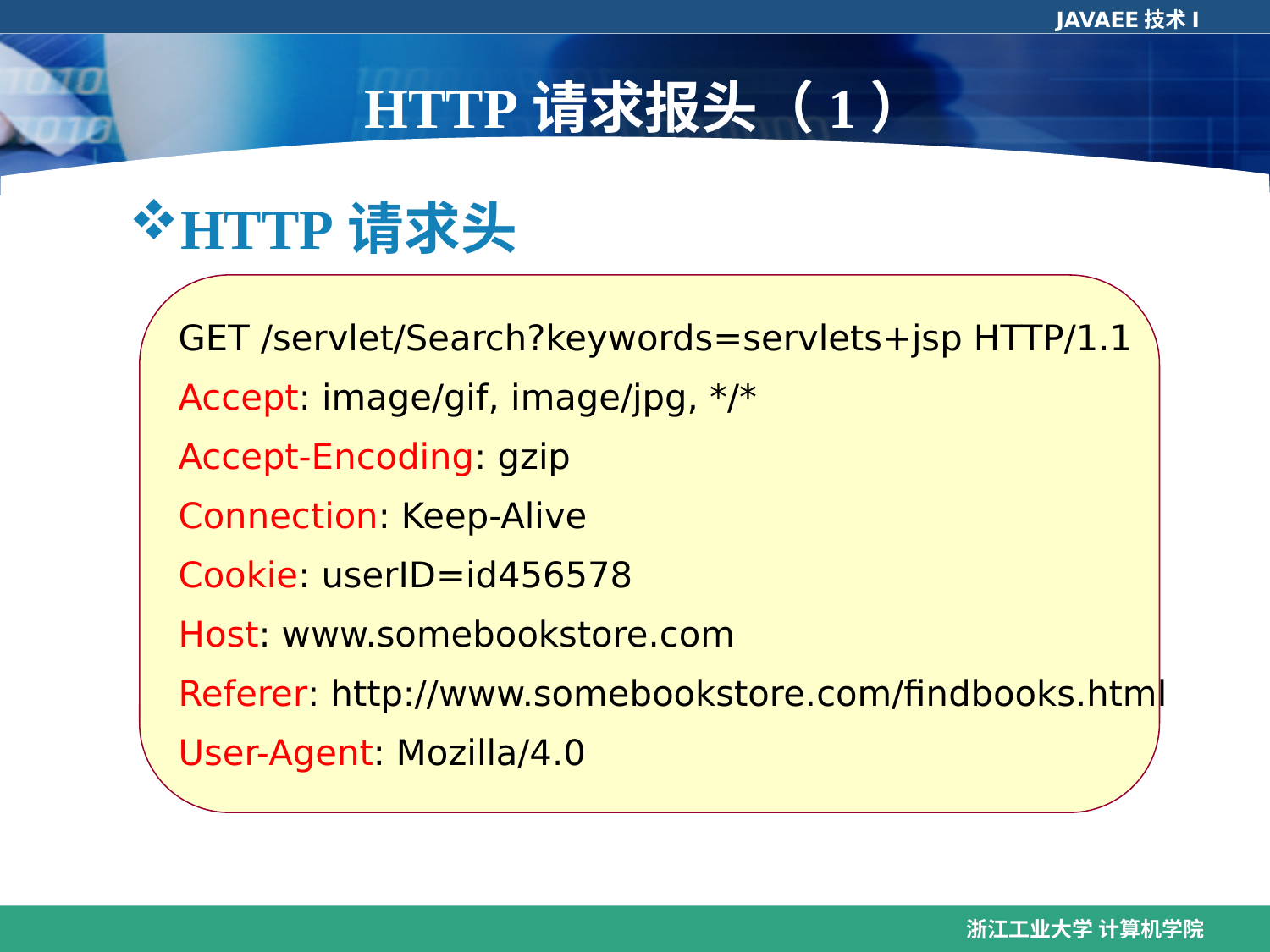

HTTP请求报头（1）
HTTP请求头
从HTTP请求头中获取浏览器发送给服务器的HTTP信息
请求头由浏览器设置
GET /servlet/Search?keywords=servlets+jsp HTTP/1.1
Accept: image/gif, image/jpg, */*
Accept-Encoding: gzip
Connection: Keep-Alive
Cookie: userID=id456578
Host: www.somebookstore.com
Referer: http://www.somebookstore.com/findbooks.html
User-Agent: Mozilla/4.0